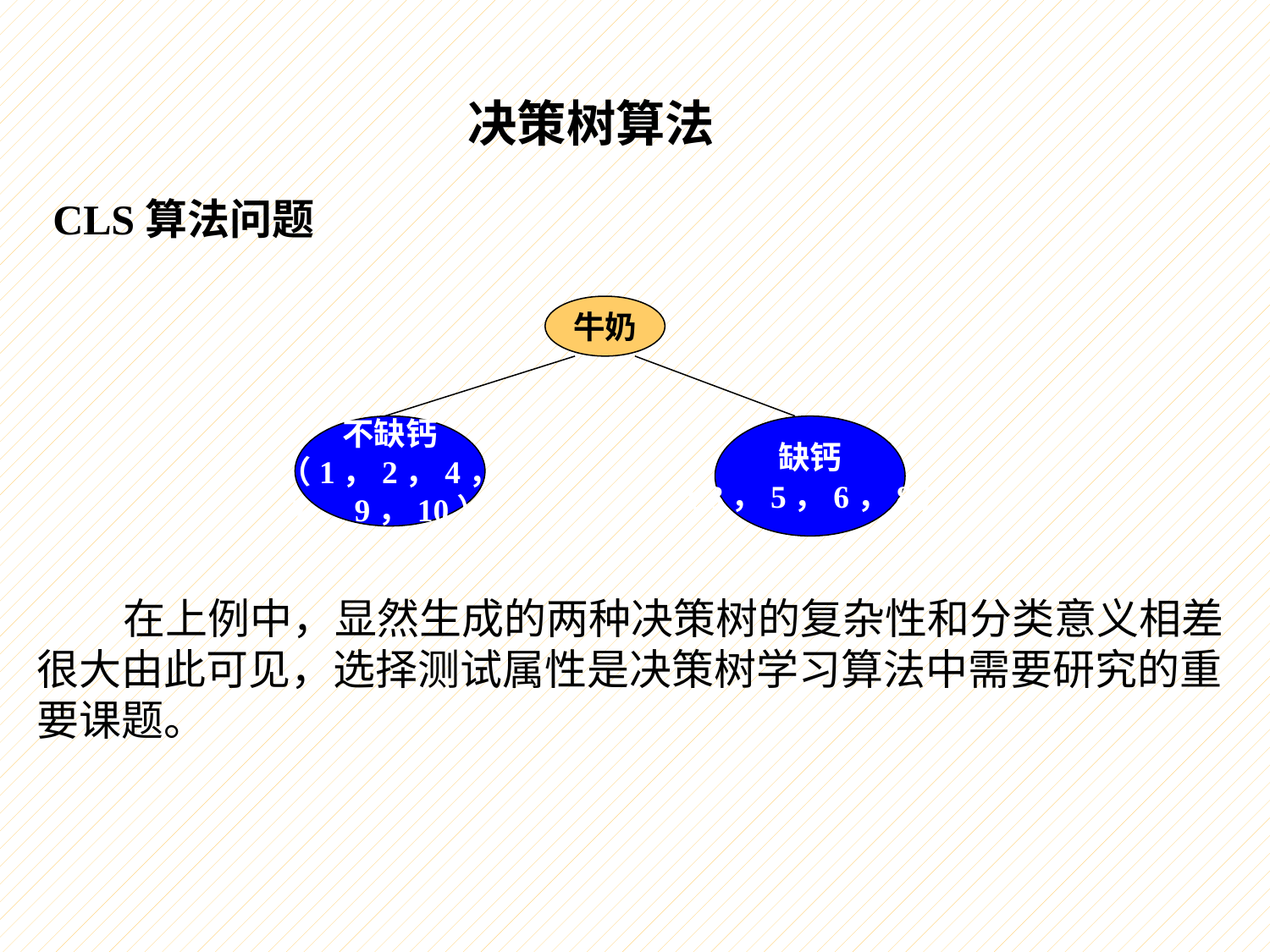

决策树算法
CLS算法问题
牛奶

不缺钙
（1，2，4，
7，9，10）
缺钙
（3，5，6，8）
        在上例中，显然生成的两种决策树的复杂性和分类意义相差
很大由此可见，选择测试属性是决策树学习算法中需要研究的重
要课题。